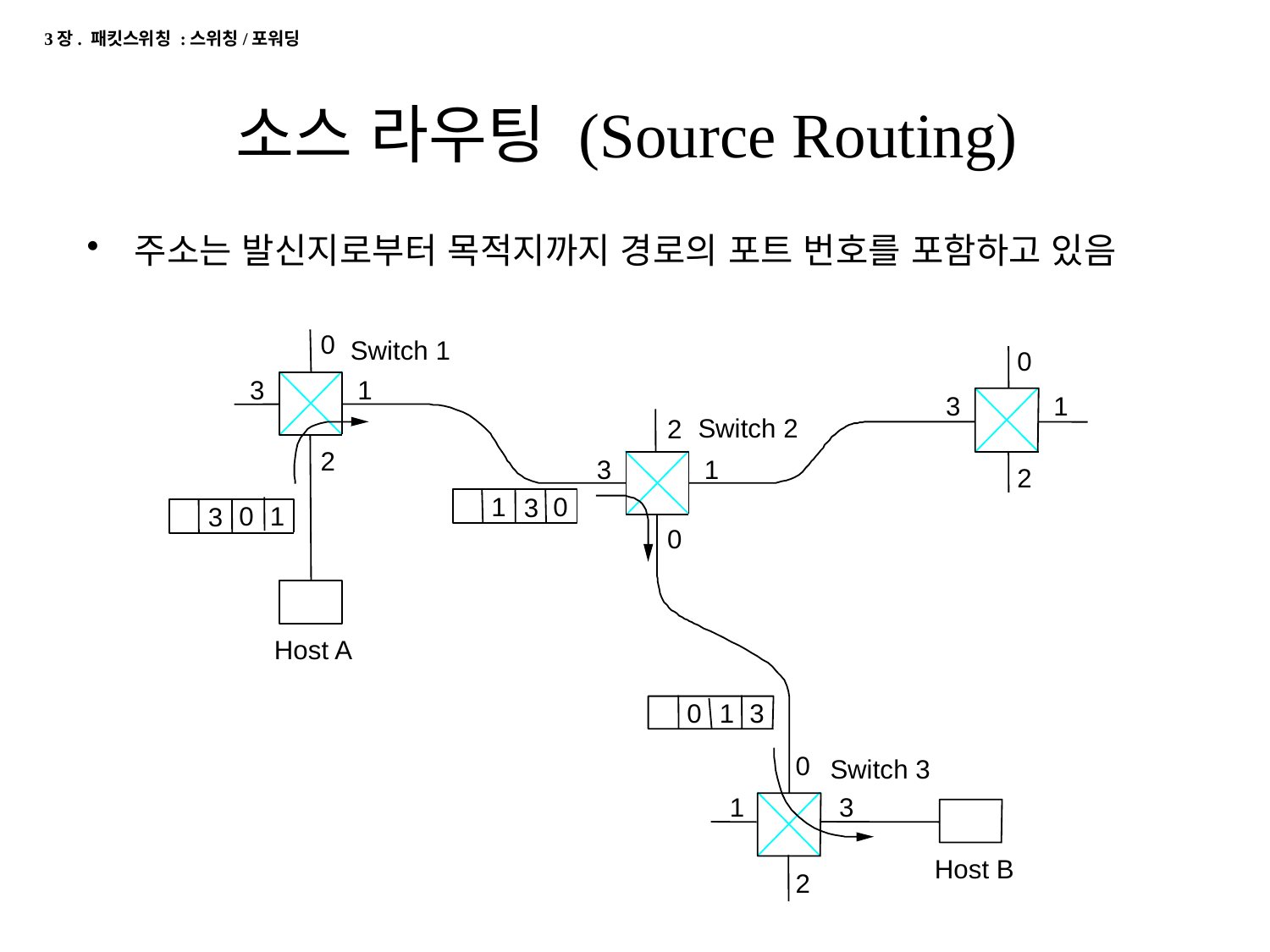

3장. 패킷스위칭 :스위칭/포워딩
# 소스 라우팅 (Source Routing)
주소는 발신지로부터 목적지까지 경로의 포트 번호를 포함하고 있음
0

Switch 1
0

3
1

3
1

Switch 2
2

1
0
3

2

3
1
2

0
1
3

0
1
3

0

Host A

0
Switch 3
1
3

Host B

2